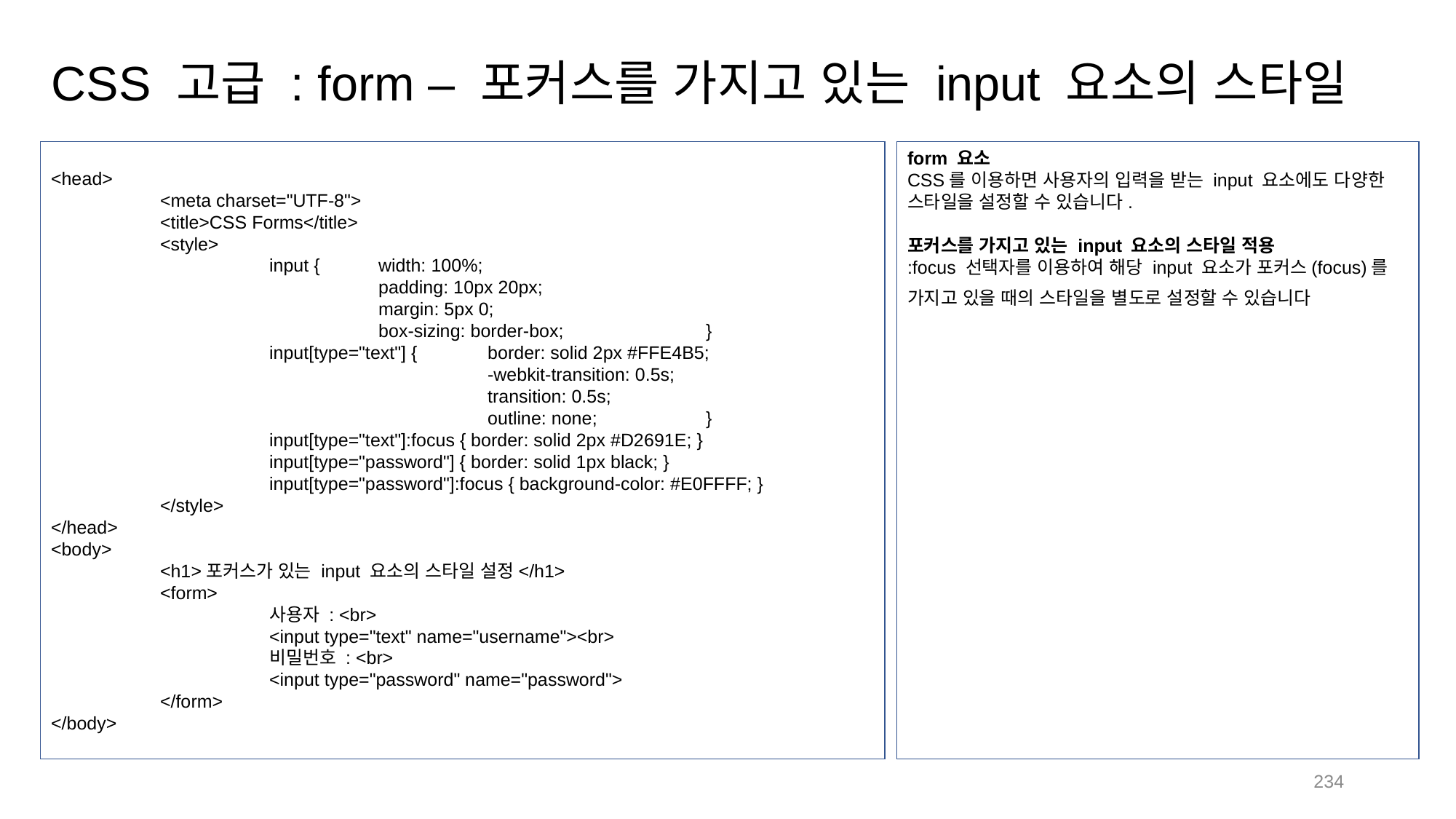

# CSS 고급 : form – 포커스를 가지고 있는 input 요소의 스타일
<head>
	<meta charset="UTF-8">
	<title>CSS Forms</title>
	<style>
		input {	width: 100%;
			padding: 10px 20px;
			margin: 5px 0;
			box-sizing: border-box;		}
		input[type="text"] {	border: solid 2px #FFE4B5;
				-webkit-transition: 0.5s;
				transition: 0.5s;
				outline: none;	}
		input[type="text"]:focus { border: solid 2px #D2691E; }
		input[type="password"] { border: solid 1px black; }
		input[type="password"]:focus { background-color: #E0FFFF; }
	</style>
</head>
<body>
	<h1>포커스가 있는 input 요소의 스타일 설정</h1>
	<form>
		사용자 : <br>
		<input type="text" name="username"><br>
		비밀번호 : <br>
		<input type="password" name="password">
	</form>
</body>
form 요소
CSS를 이용하면 사용자의 입력을 받는 input 요소에도 다양한 스타일을 설정할 수 있습니다.

포커스를 가지고 있는 input 요소의 스타일 적용
:focus 선택자를 이용하여 해당 input 요소가 포커스(focus)를 가지고 있을 때의 스타일을 별도로 설정할 수 있습니다.
234